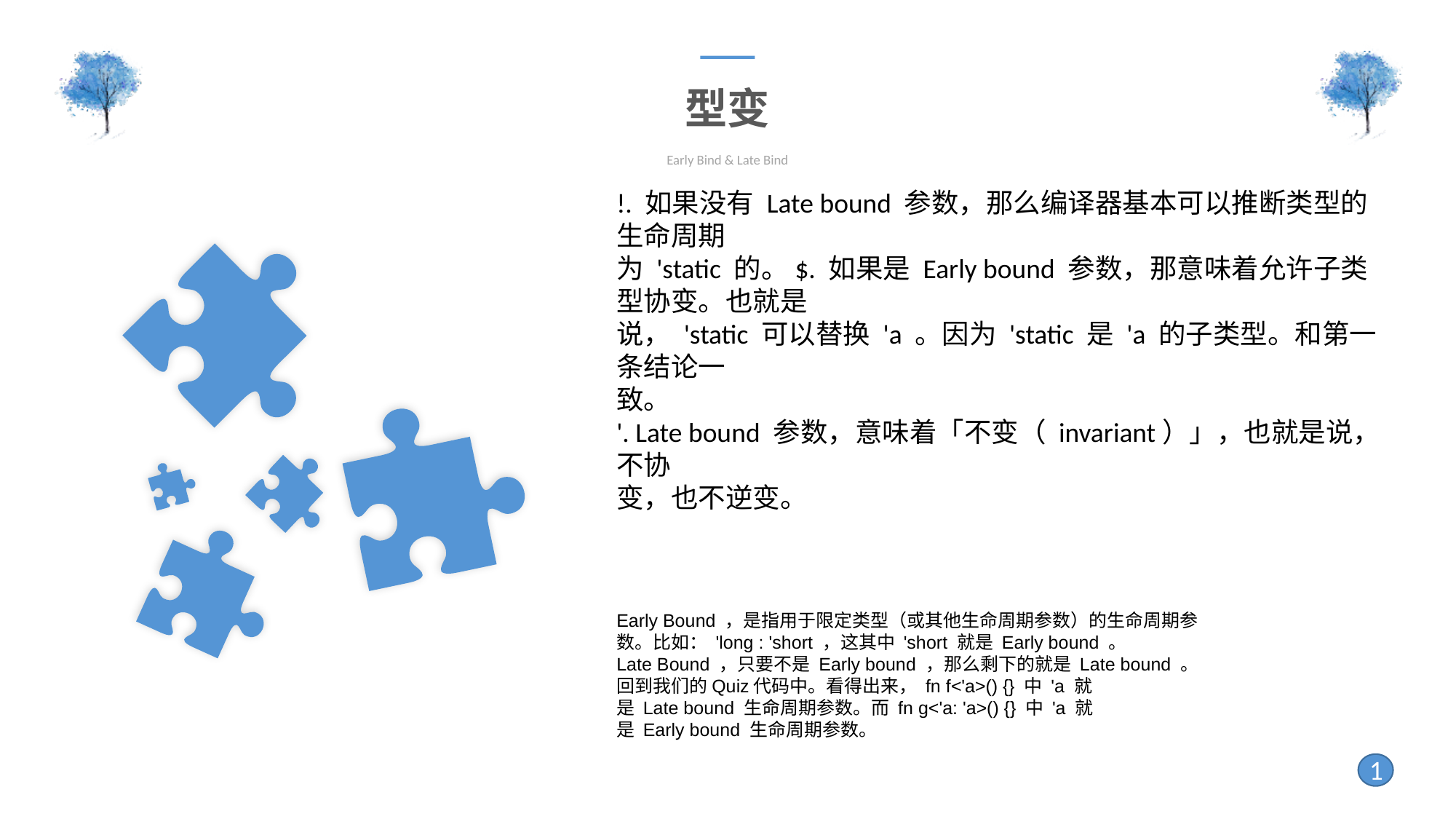

型变
Early Bind & Late Bind
!. 如果没有 Late bound 参数，那么编译器基本可以推断类型的⽣命周期
为 'static 的。$. 如果是 Early bound 参数，那意味着允许⼦类型协变。也就是
说， 'static 可以替换 'a 。因为 'static 是 'a 的⼦类型。和第⼀条结论⼀
致。
'. Late bound 参数，意味着「不变（ invariant）」，也就是说，不协
变，也不逆变。

Early Bound ，是指⽤于限定类型（或其他⽣命周期参数）的⽣命周期参
数。⽐如： 'long : 'short ，这其中 'short 就是 Early bound 。
Late Bound ，只要不是 Early bound ，那么剩下的就是 Late bound 。
回到我们的Quiz代码中。看得出来， fn f<'a>() {} 中 'a 就
是 Late bound ⽣命周期参数。⽽ fn g<'a: 'a>() {} 中 'a 就
是 Early bound ⽣命周期参数。
1